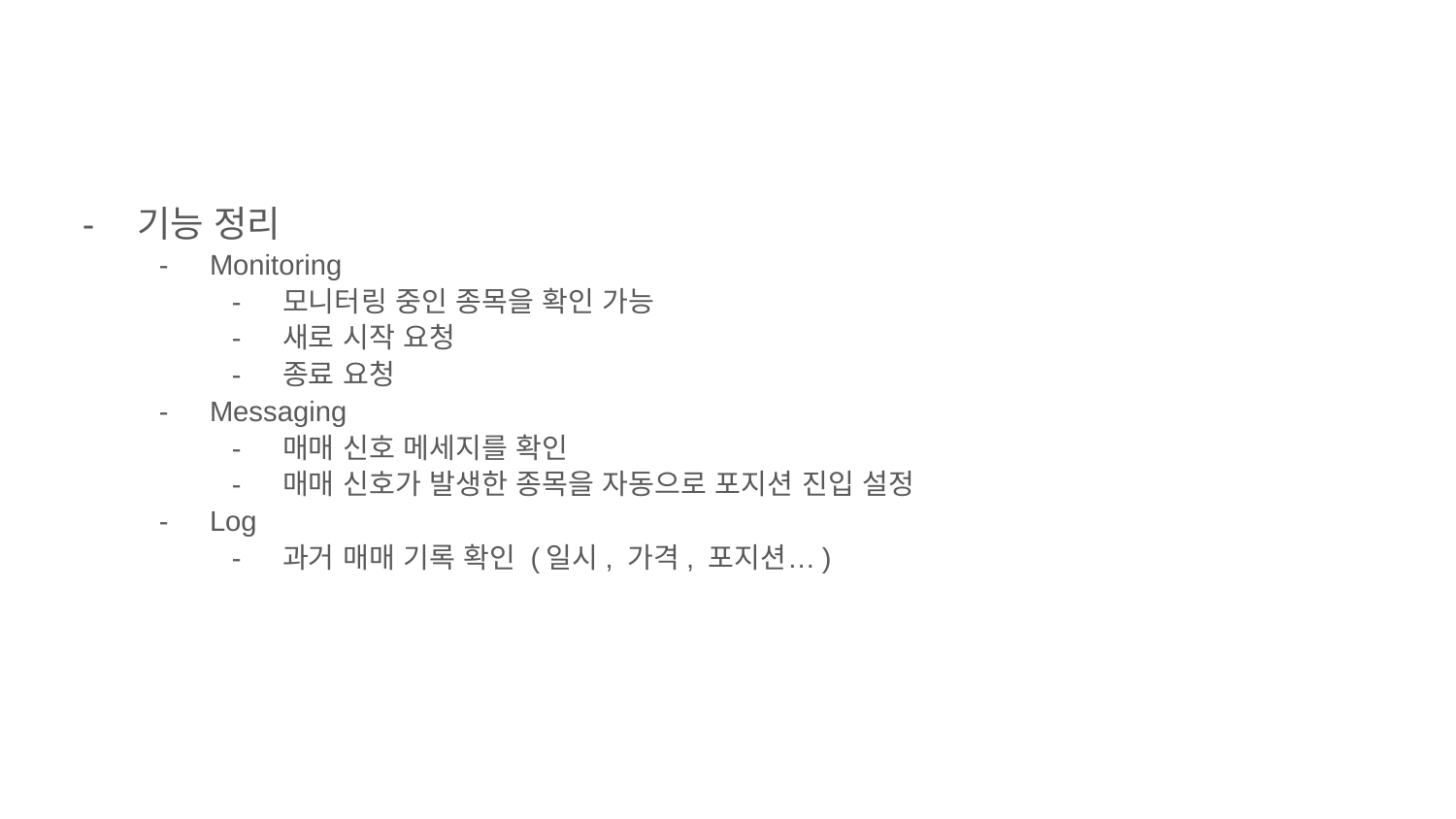

#
기능 정리
Monitoring
모니터링 중인 종목을 확인 가능
새로 시작 요청
종료 요청
Messaging
매매 신호 메세지를 확인
매매 신호가 발생한 종목을 자동으로 포지션 진입 설정
Log
과거 매매 기록 확인 (일시, 가격, 포지션…)